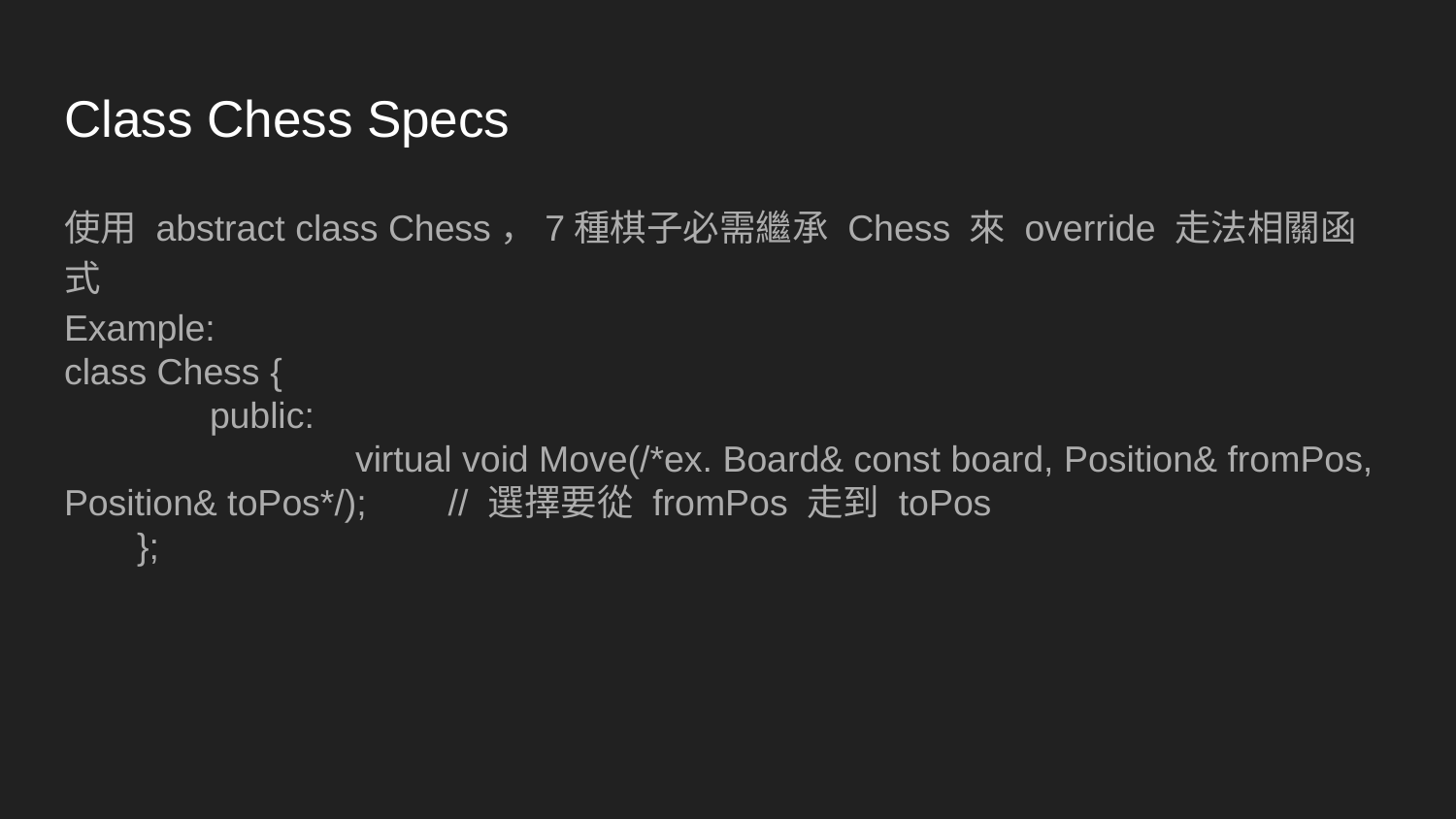

# Class Chess Specs
使用 abstract class Chess，7種棋子必需繼承 Chess 來 override 走法相關函式
Example:
class Chess {
	public:
		virtual void Move(/*ex. Board& const board, Position& fromPos, Position& toPos*/);        // 選擇要從 fromPos 走到 toPos
};